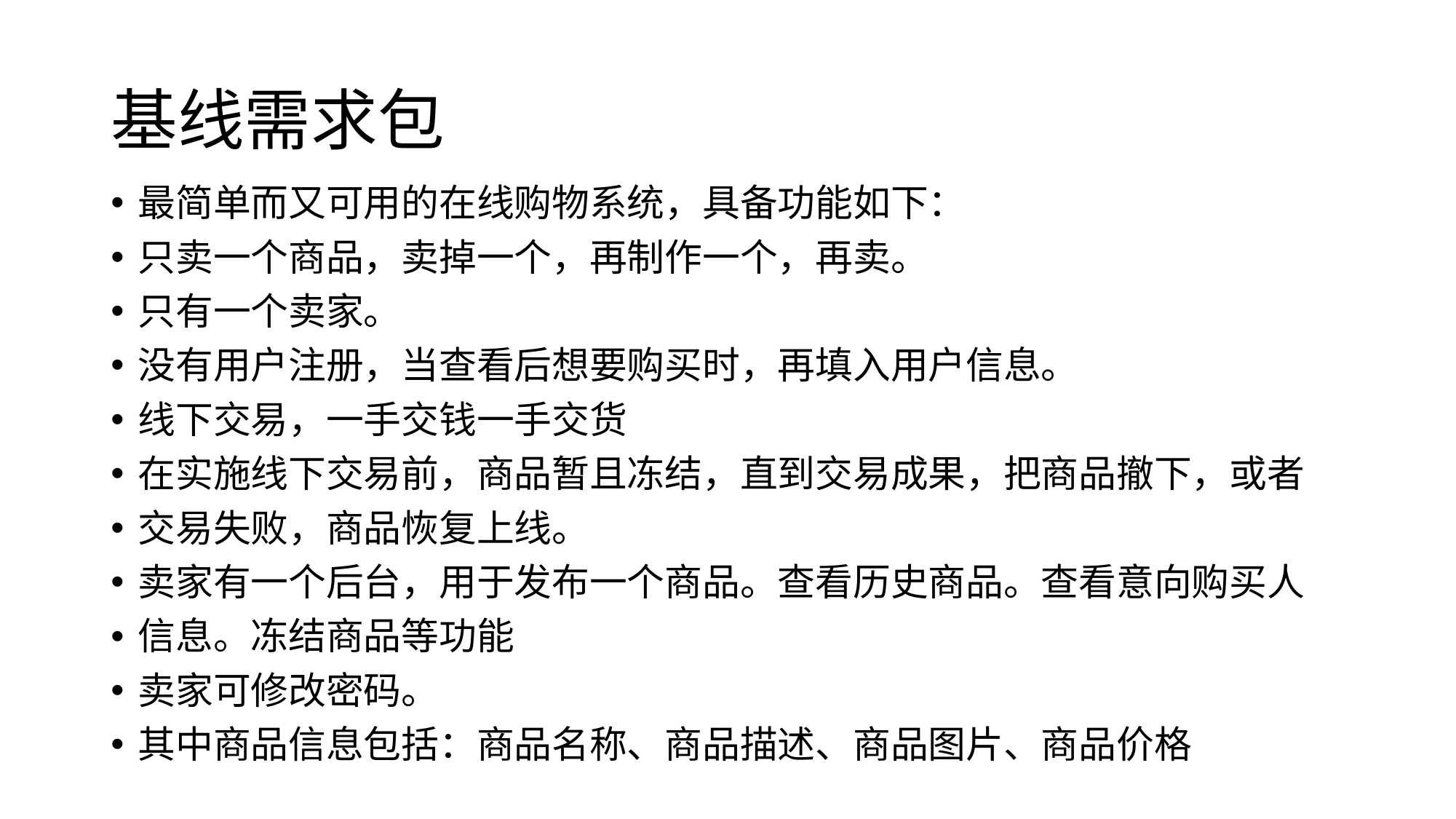

# 基线需求包
最简单而又可用的在线购物系统，具备功能如下：
只卖一个商品，卖掉一个，再制作一个，再卖。
只有一个卖家。
没有用户注册，当查看后想要购买时，再填入用户信息。
线下交易，一手交钱一手交货
在实施线下交易前，商品暂且冻结，直到交易成果，把商品撤下，或者
交易失败，商品恢复上线。
卖家有一个后台，用于发布一个商品。查看历史商品。查看意向购买人
信息。冻结商品等功能
卖家可修改密码。
其中商品信息包括：商品名称、商品描述、商品图片、商品价格